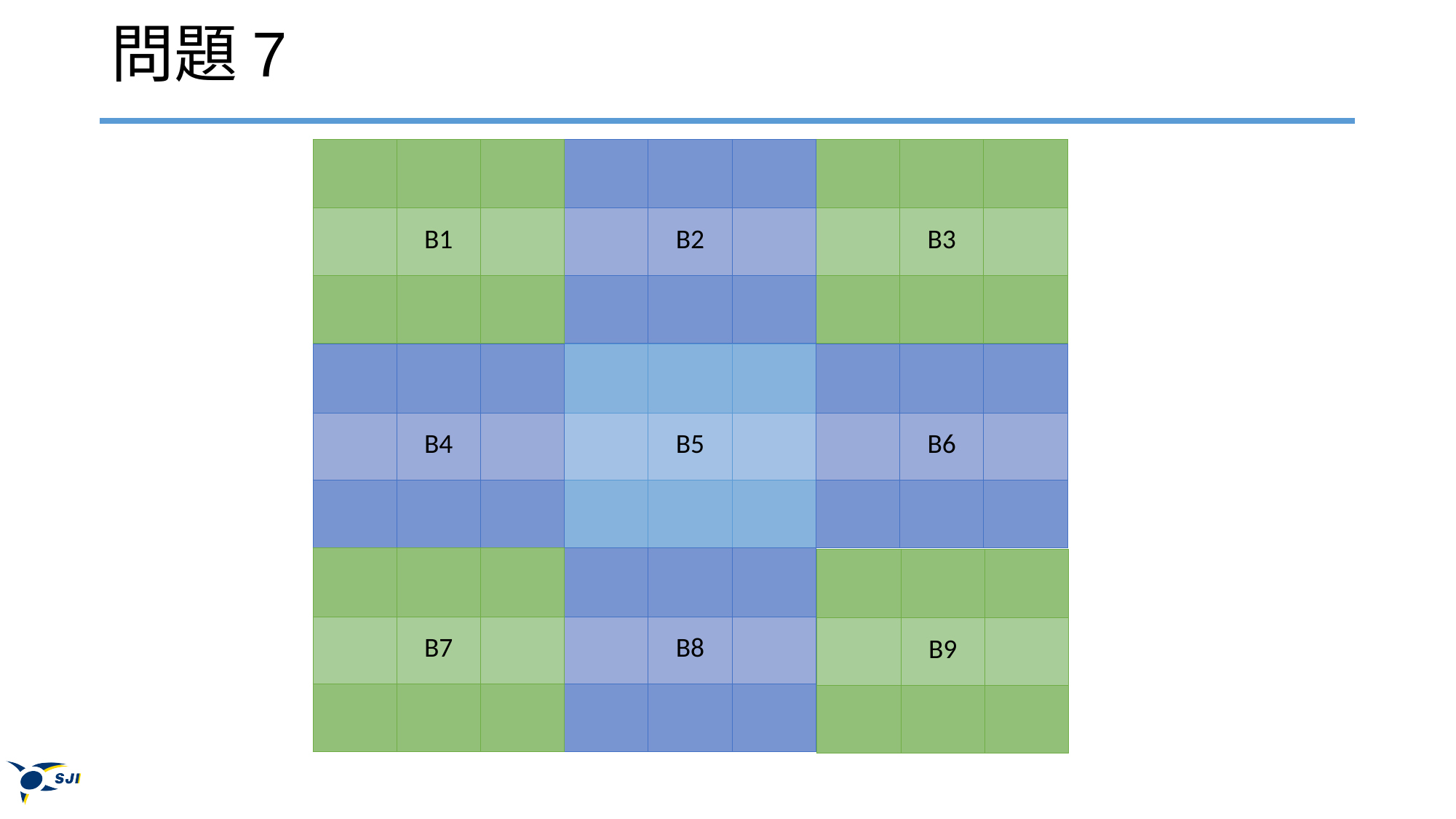

# 問題7
|  |  |  |
| --- | --- | --- |
|  | B1 |  |
|  |  |  |
|  |  |  |
| --- | --- | --- |
|  | B2 |  |
|  |  |  |
|  |  |  |
| --- | --- | --- |
|  | B3 |  |
|  |  |  |
|  |  |  |
| --- | --- | --- |
|  | B4 |  |
|  |  |  |
|  |  |  |
| --- | --- | --- |
|  | B6 |  |
|  |  |  |
|  |  |  |
| --- | --- | --- |
|  | B5 |  |
|  |  |  |
|  |  |  |
| --- | --- | --- |
|  | B7 |  |
|  |  |  |
|  |  |  |
| --- | --- | --- |
|  | B8 |  |
|  |  |  |
|  |  |  |
| --- | --- | --- |
|  | B9 |  |
|  |  |  |